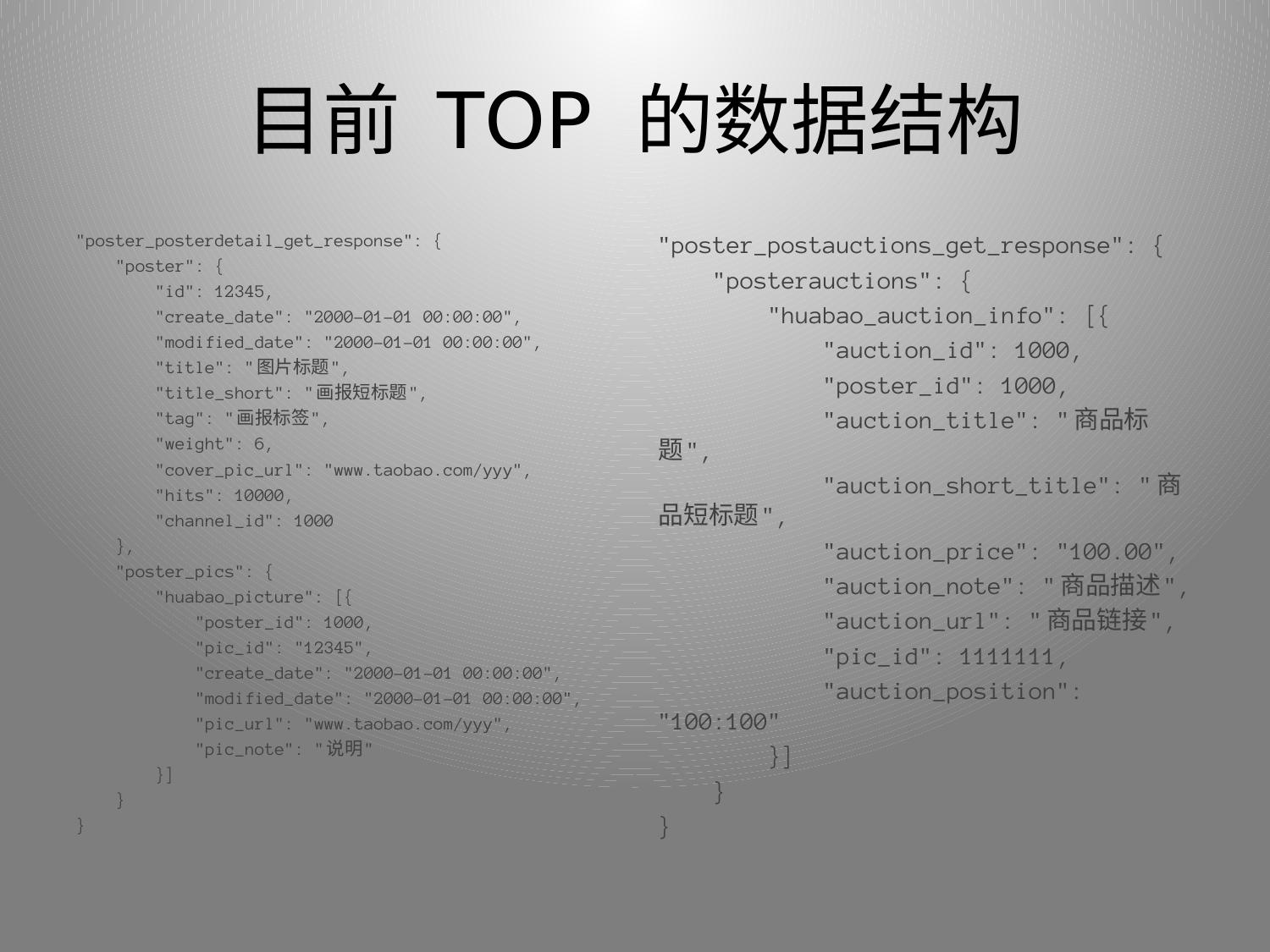

# 目前 TOP 的数据结构
"poster_posterdetail_get_response": {
    "poster": {
        "id": 12345,
        "create_date": "2000-01-01 00:00:00",
        "modified_date": "2000-01-01 00:00:00",
        "title": "图片标题",
        "title_short": "画报短标题",
        "tag": "画报标签",
        "weight": 6,
        "cover_pic_url": "www.taobao.com/yyy",
        "hits": 10000,
        "channel_id": 1000
    },
    "poster_pics": {
        "huabao_picture": [{
            "poster_id": 1000,
            "pic_id": "12345",
            "create_date": "2000-01-01 00:00:00",
            "modified_date": "2000-01-01 00:00:00",
            "pic_url": "www.taobao.com/yyy",
            "pic_note": "说明"
        }]
    }
}
"poster_postauctions_get_response": {
    "posterauctions": {
        "huabao_auction_info": [{
            "auction_id": 1000,
            "poster_id": 1000,
            "auction_title": "商品标题",
            "auction_short_title": "商品短标题",
            "auction_price": "100.00",
            "auction_note": "商品描述",
            "auction_url": "商品链接",
            "pic_id": 1111111,
            "auction_position": "100:100"
        }]
    }
}